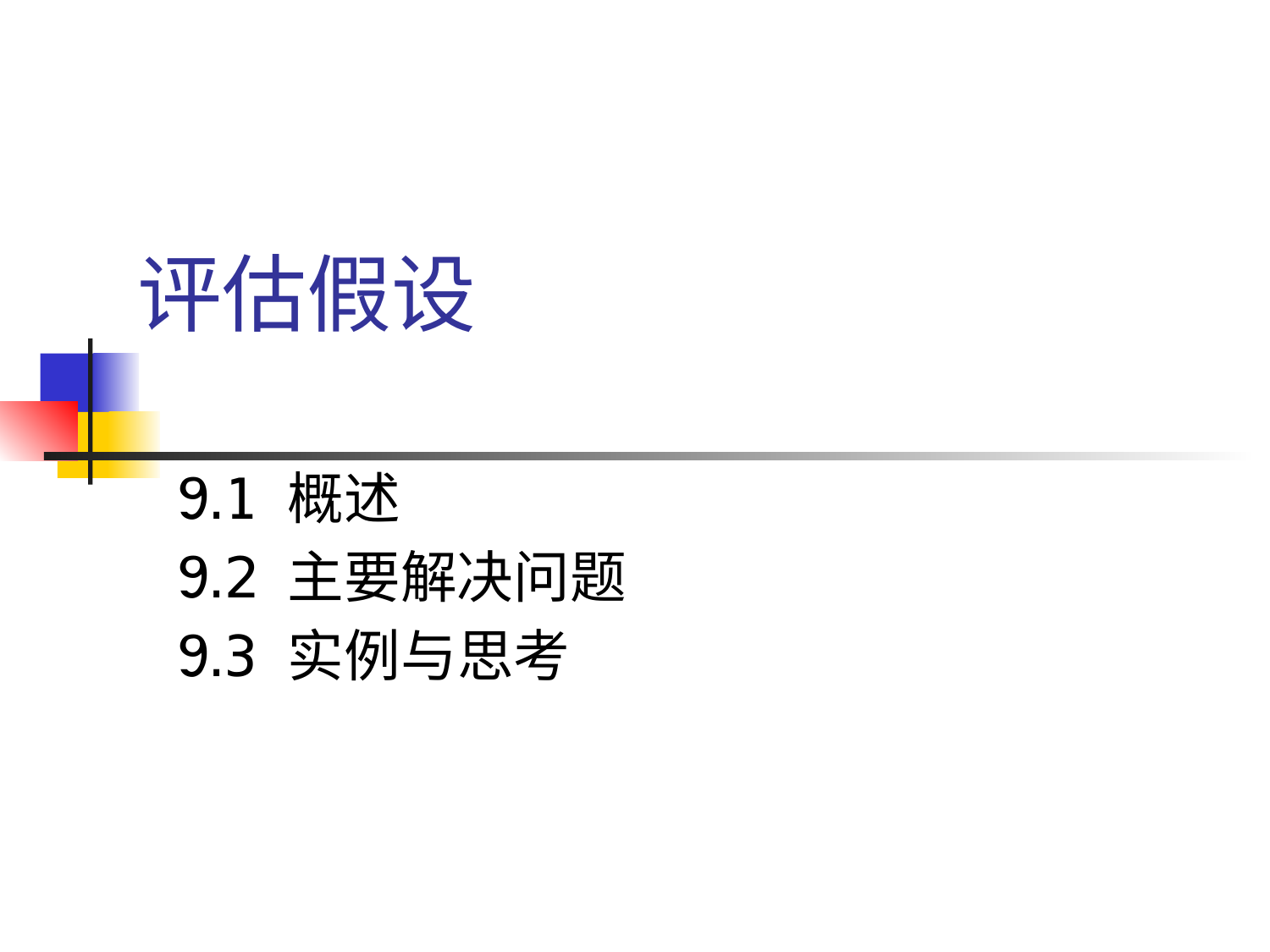

# 评估假设
9.1 概述
9.2 主要解决问题
9.3 实例与思考